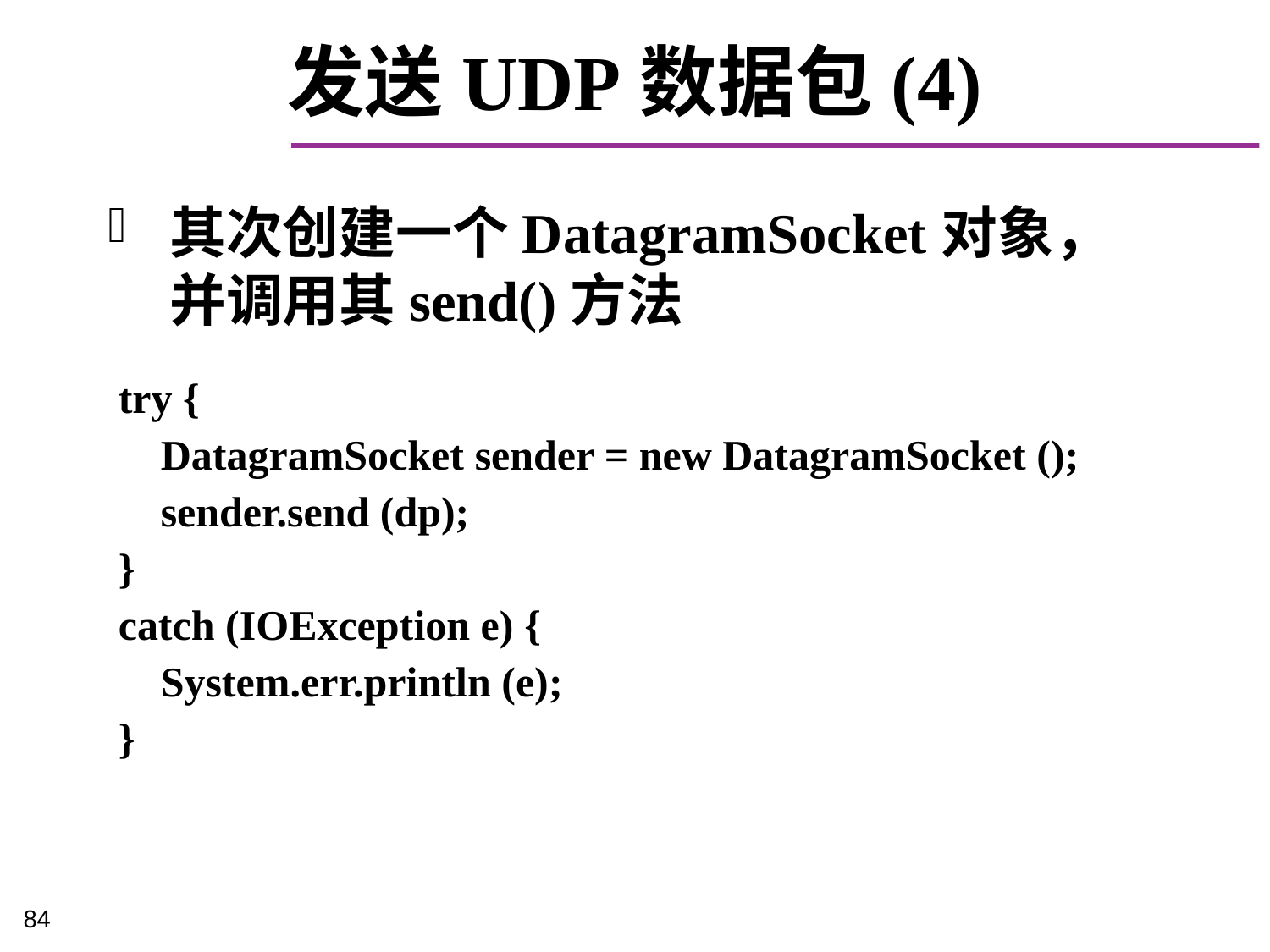

# 发送UDP数据包(4)
其次创建一个DatagramSocket对象，并调用其send()方法
try {
    DatagramSocket sender = new DatagramSocket ();
    sender.send (dp);
}
catch (IOException e) {
    System.err.println (e);
}
84